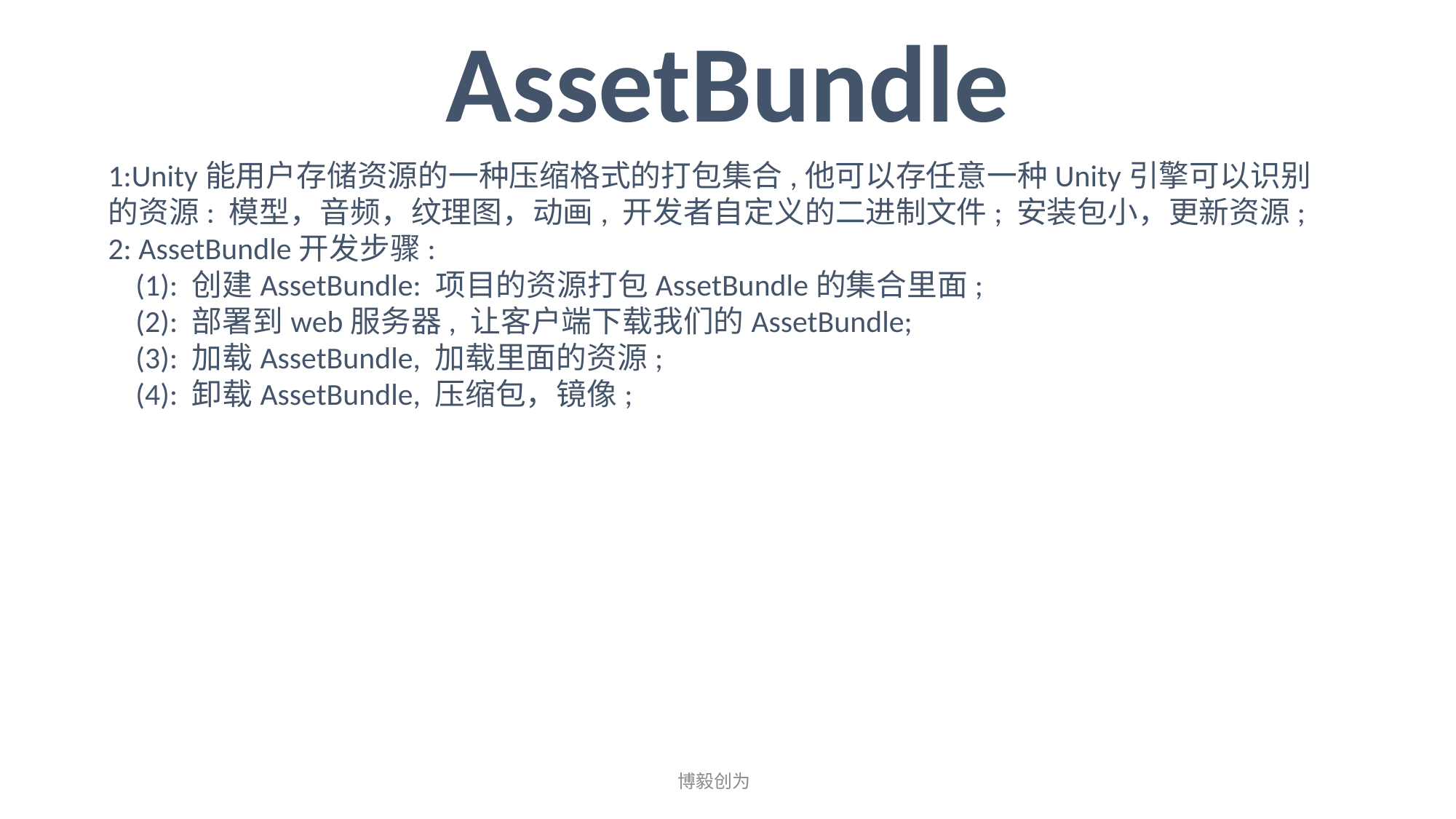

AssetBundle
1:Unity能用户存储资源的一种压缩格式的打包集合,他可以存任意一种Unity引擎可以识别的资源: 模型，音频，纹理图，动画, 开发者自定义的二进制文件; 安装包小，更新资源;
2: AssetBundle开发步骤:
    (1): 创建AssetBundle: 项目的资源打包AssetBundle的集合里面;
    (2): 部署到web服务器, 让客户端下载我们的AssetBundle;
    (3): 加载AssetBundle, 加载里面的资源;
    (4): 卸载AssetBundle, 压缩包，镜像;
博毅创为
1